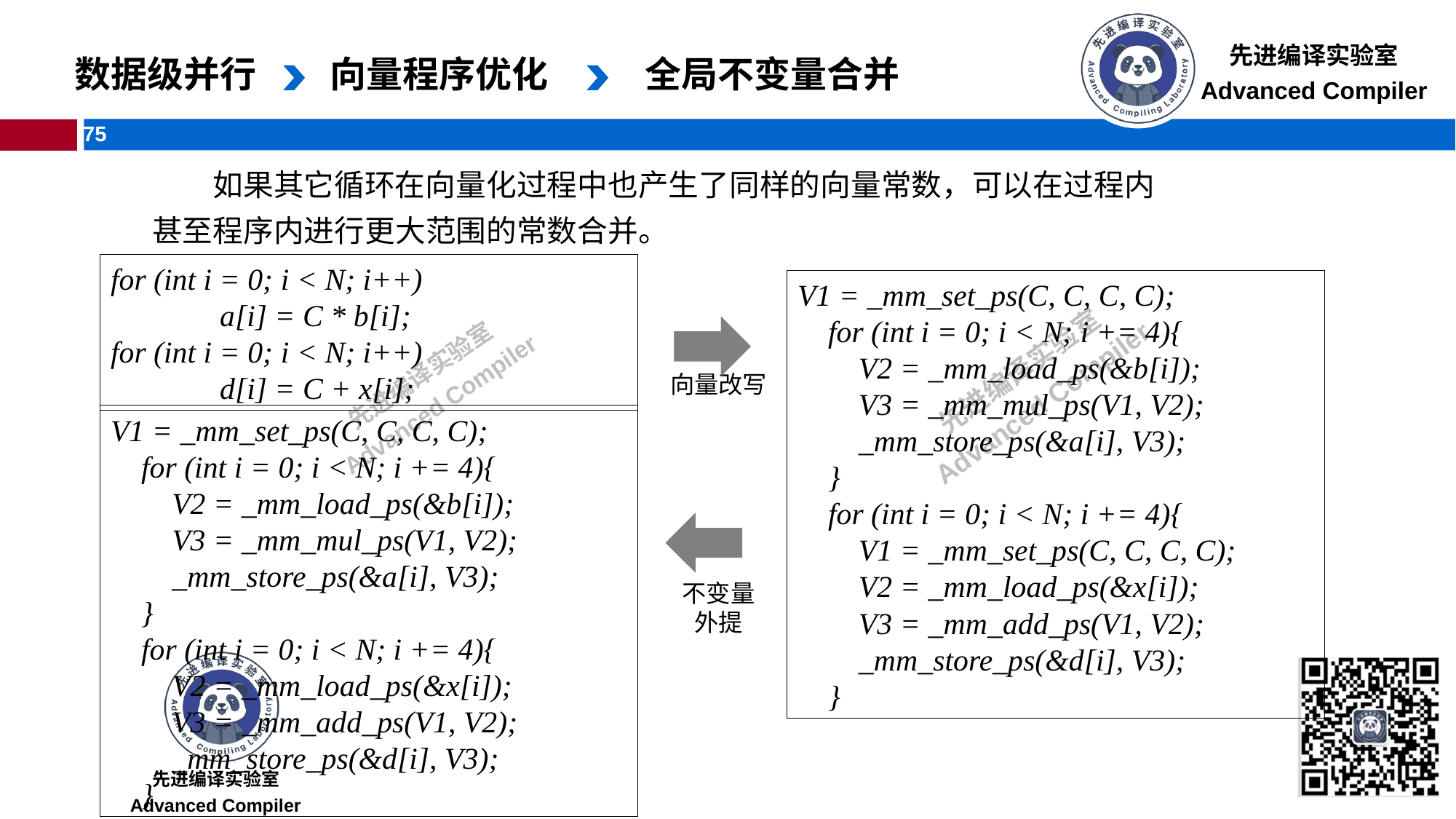

数据级并行
向量程序优化
全局不变量合并

如果其它循环在向量化过程中也产生了同样的向量常数，可以在过程内甚至程序内进行更大范围的常数合并。
for (int i = 0; i < N; i++)
	a[i] = C * b[i];
for (int i = 0; i < N; i++)
	d[i] = C + x[i];
V1 = _mm_set_ps(C, C, C, C);
    for (int i = 0; i < N; i += 4){
        V2 = _mm_load_ps(&b[i]);
        V3 = _mm_mul_ps(V1, V2);
        _mm_store_ps(&a[i], V3);
    }
    for (int i = 0; i < N; i += 4){
        V1 = _mm_set_ps(C, C, C, C);
        V2 = _mm_load_ps(&x[i]);
        V3 = _mm_add_ps(V1, V2);
        _mm_store_ps(&d[i], V3);
    }

向量改写
V1 = _mm_set_ps(C, C, C, C);
    for (int i = 0; i < N; i += 4){
        V2 = _mm_load_ps(&b[i]);
        V3 = _mm_mul_ps(V1, V2);
        _mm_store_ps(&a[i], V3);
    }
    for (int i = 0; i < N; i += 4){
        V2 = _mm_load_ps(&x[i]);
        V3 = _mm_add_ps(V1, V2);
        _mm_store_ps(&d[i], V3);
    }

不变量
外提